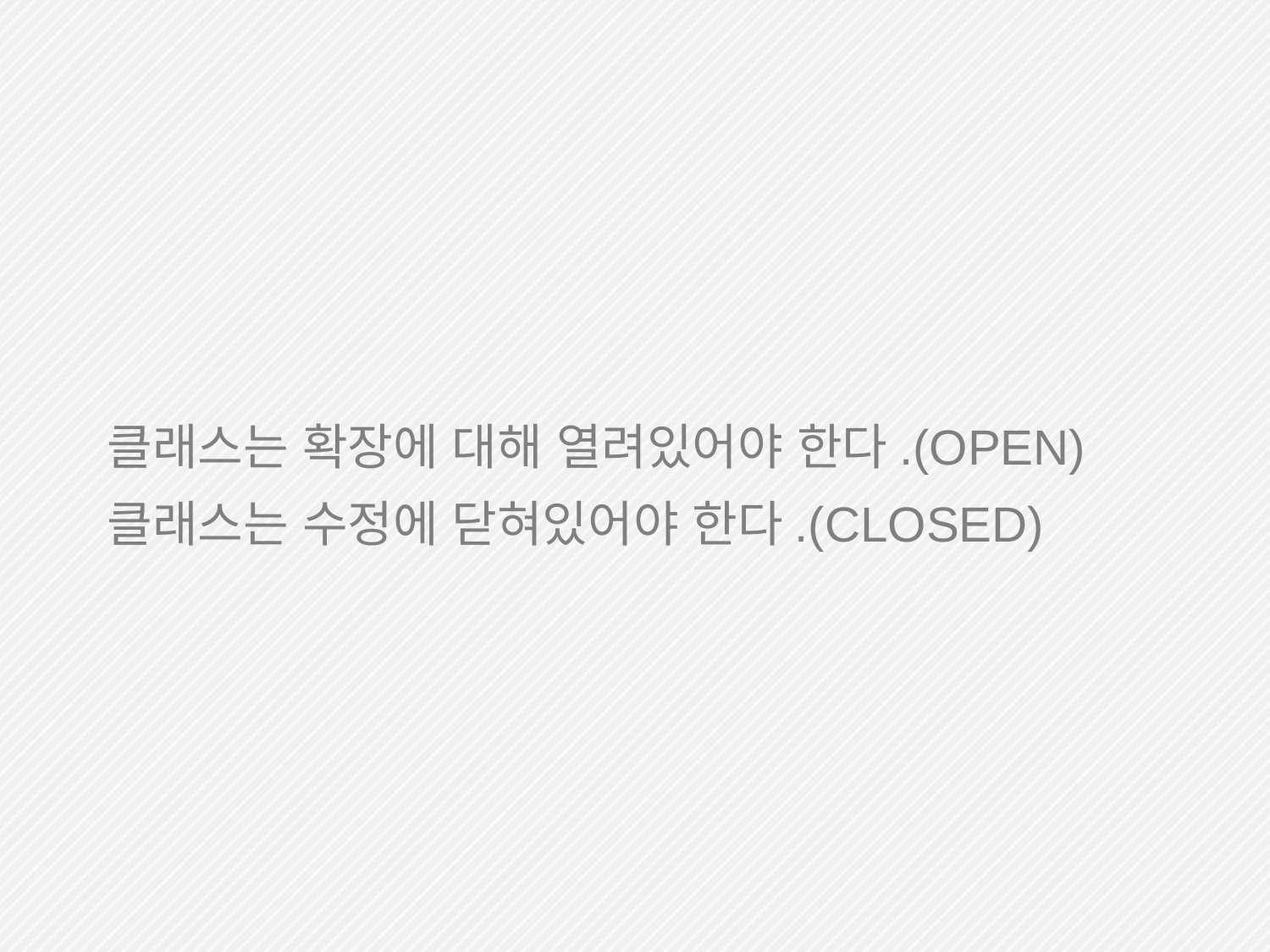

클래스는 확장에 대해 열려있어야 한다.(OPEN)
클래스는 수정에 닫혀있어야 한다.(CLOSED)